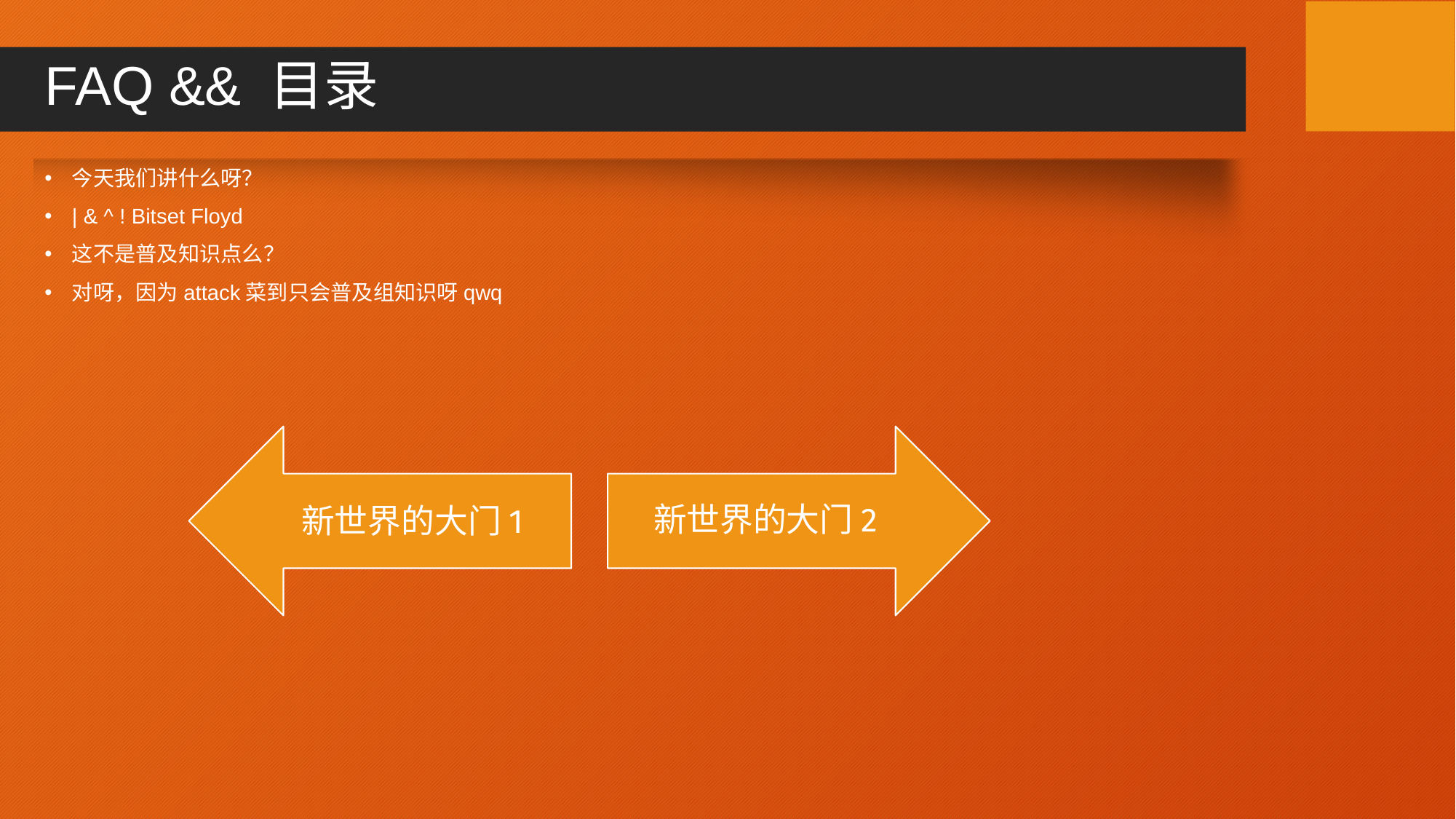

# FAQ && 目录
今天我们讲什么呀？
| & ^ ! Bitset Floyd
这不是普及知识点么？
对呀，因为attack菜到只会普及组知识呀qwq

新世界的大门1
新世界的大门2